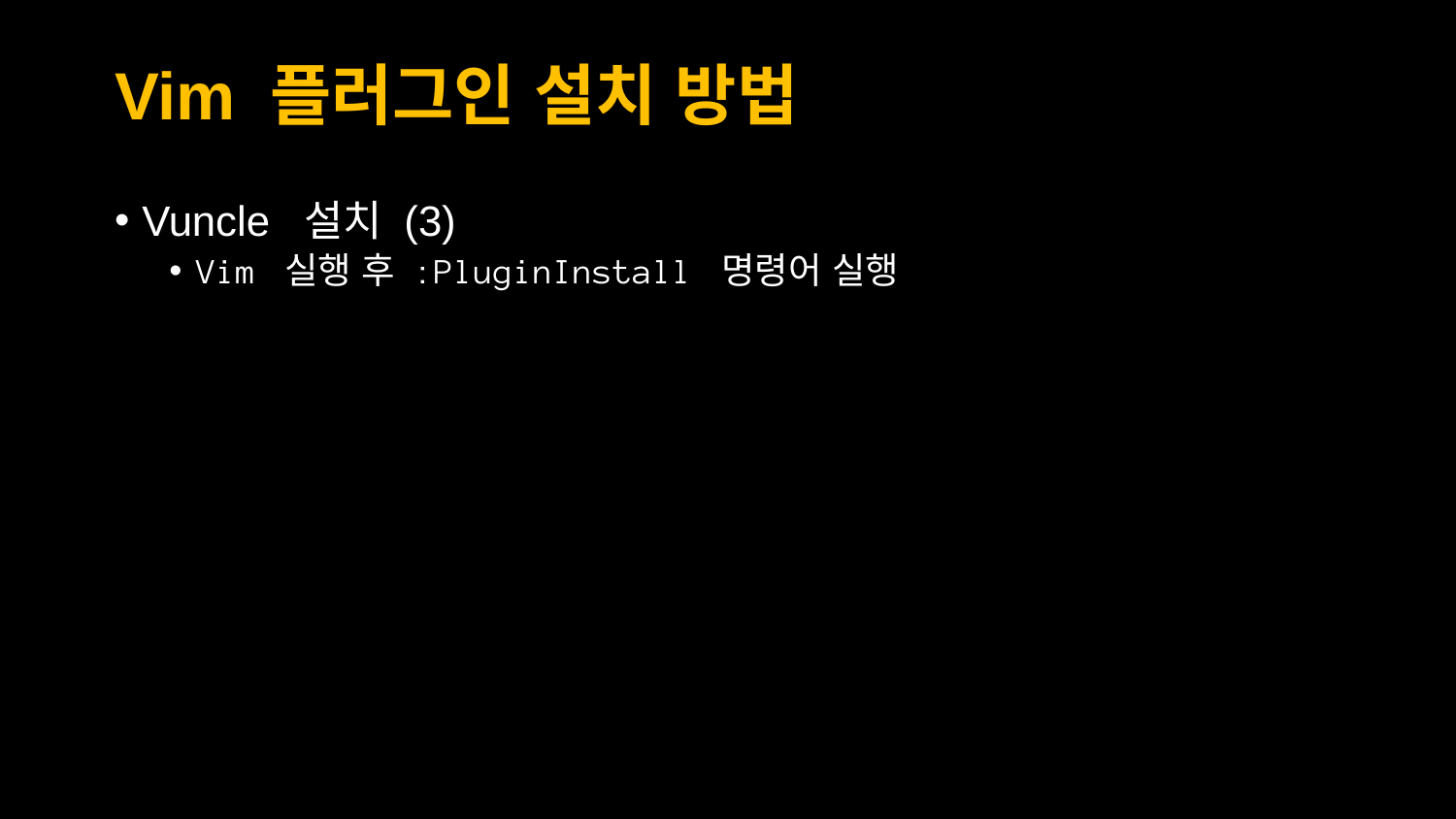

# Vim 플러그인 설치 방법
Vuncle  설치 (3)
Vim 실행 후 :PluginInstall 명령어 실행